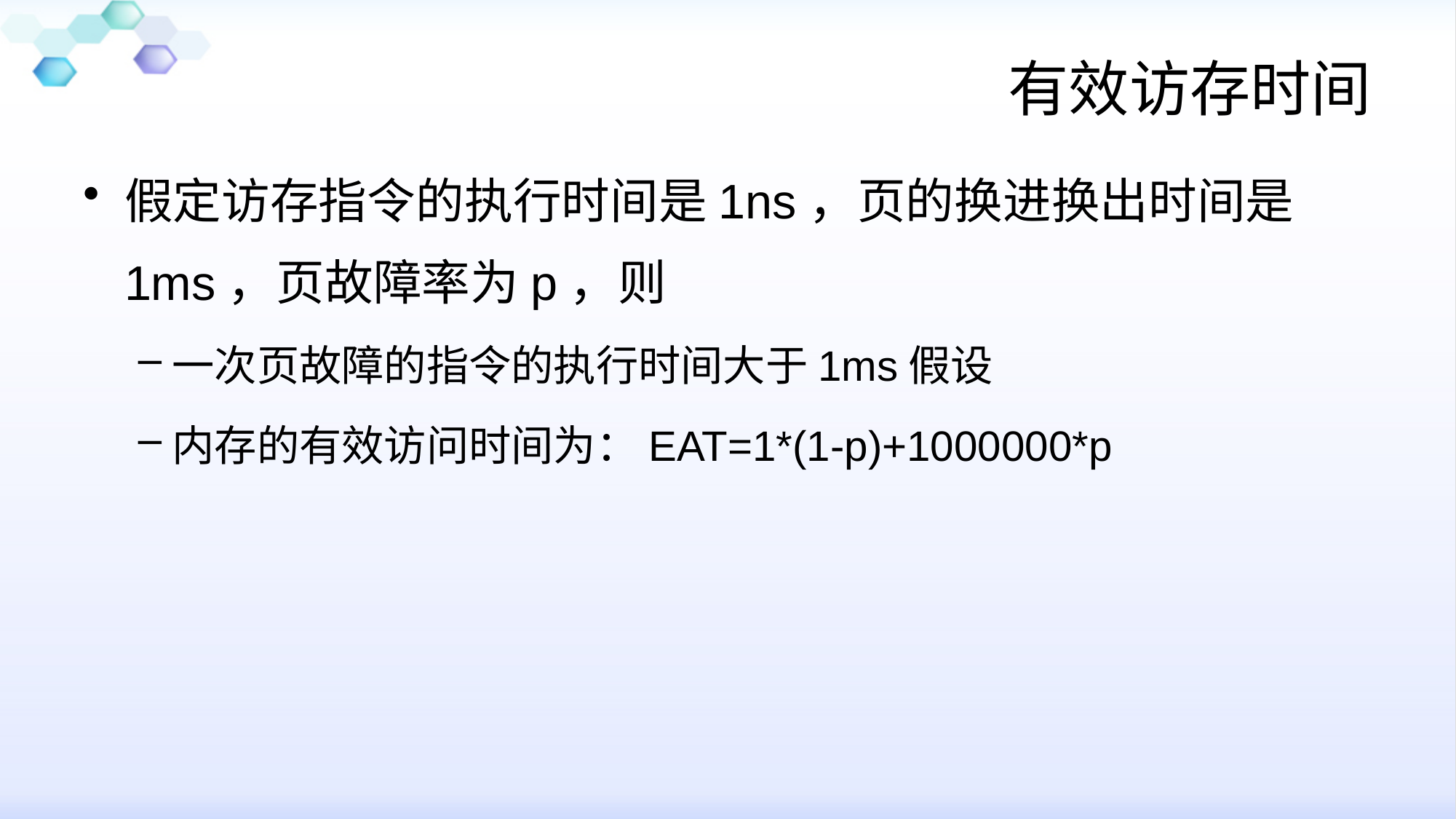

# 有效访存时间
假定访存指令的执行时间是1ns，页的换进换出时间是1ms，页故障率为p，则
一次页故障的指令的执行时间大于1ms假设
内存的有效访问时间为：EAT=1*(1-p)+1000000*p